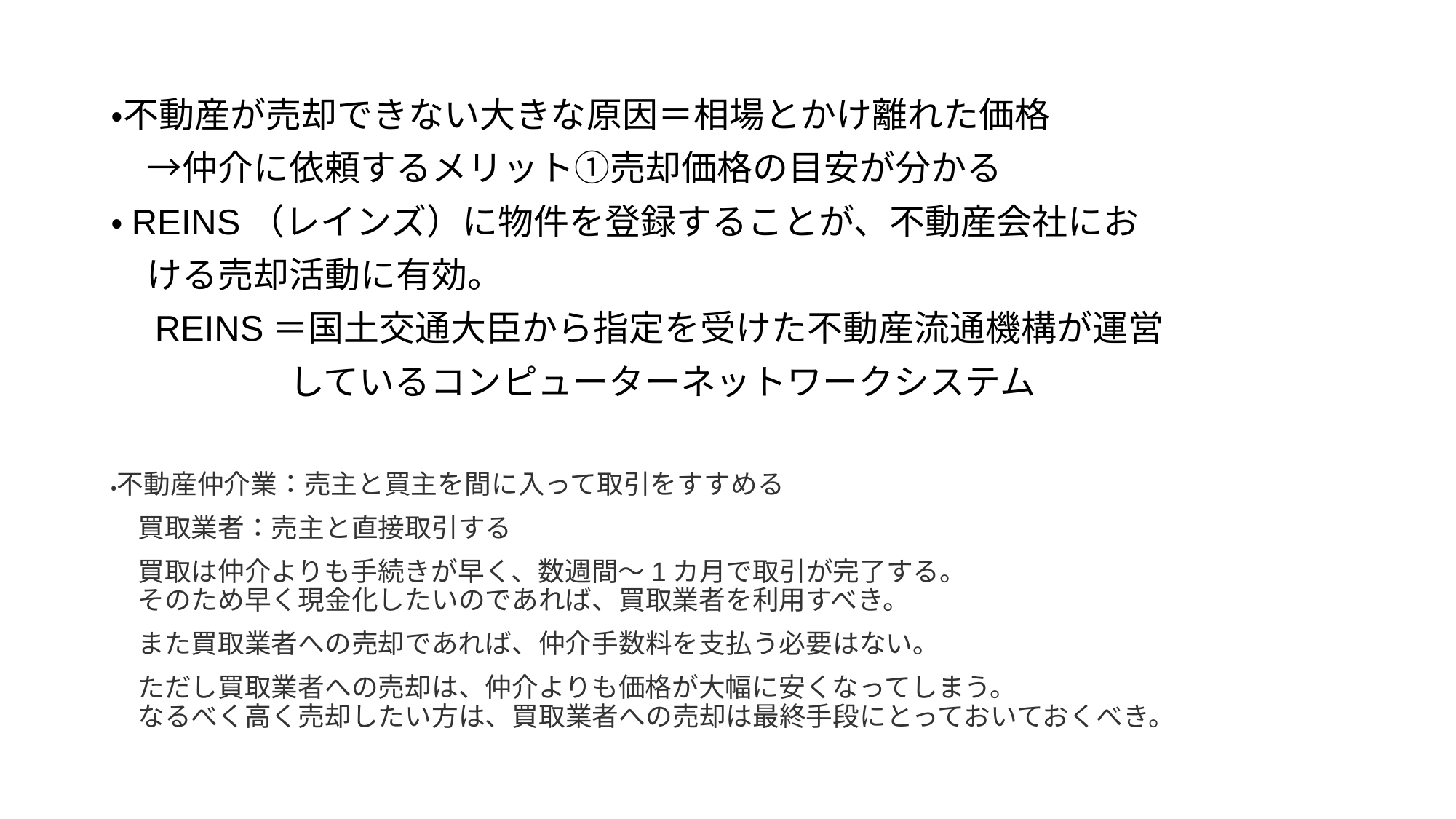

・不動産が売却できない大きな原因＝相場とかけ離れた価格
　→仲介に依頼するメリット①売却価格の目安が分かる
・REINS（レインズ）に物件を登録することが、不動産会社にお
　ける売却活動に有効。
　REINS＝国土交通大臣から指定を受けた不動産流通機構が運営
　　　　　しているコンピューターネットワークシステム

・不動産仲介業：売主と買主を間に入って取引をすすめる
　買取業者：売主と直接取引する
　買取は仲介よりも手続きが早く、数週間～1カ月で取引が完了する。
　そのため早く現金化したいのであれば、買取業者を利用すべき。
　また買取業者への売却であれば、仲介手数料を支払う必要はない。
　ただし買取業者への売却は、仲介よりも価格が大幅に安くなってしまう。
　なるべく高く売却したい方は、買取業者への売却は最終手段にとっておいておくべき。